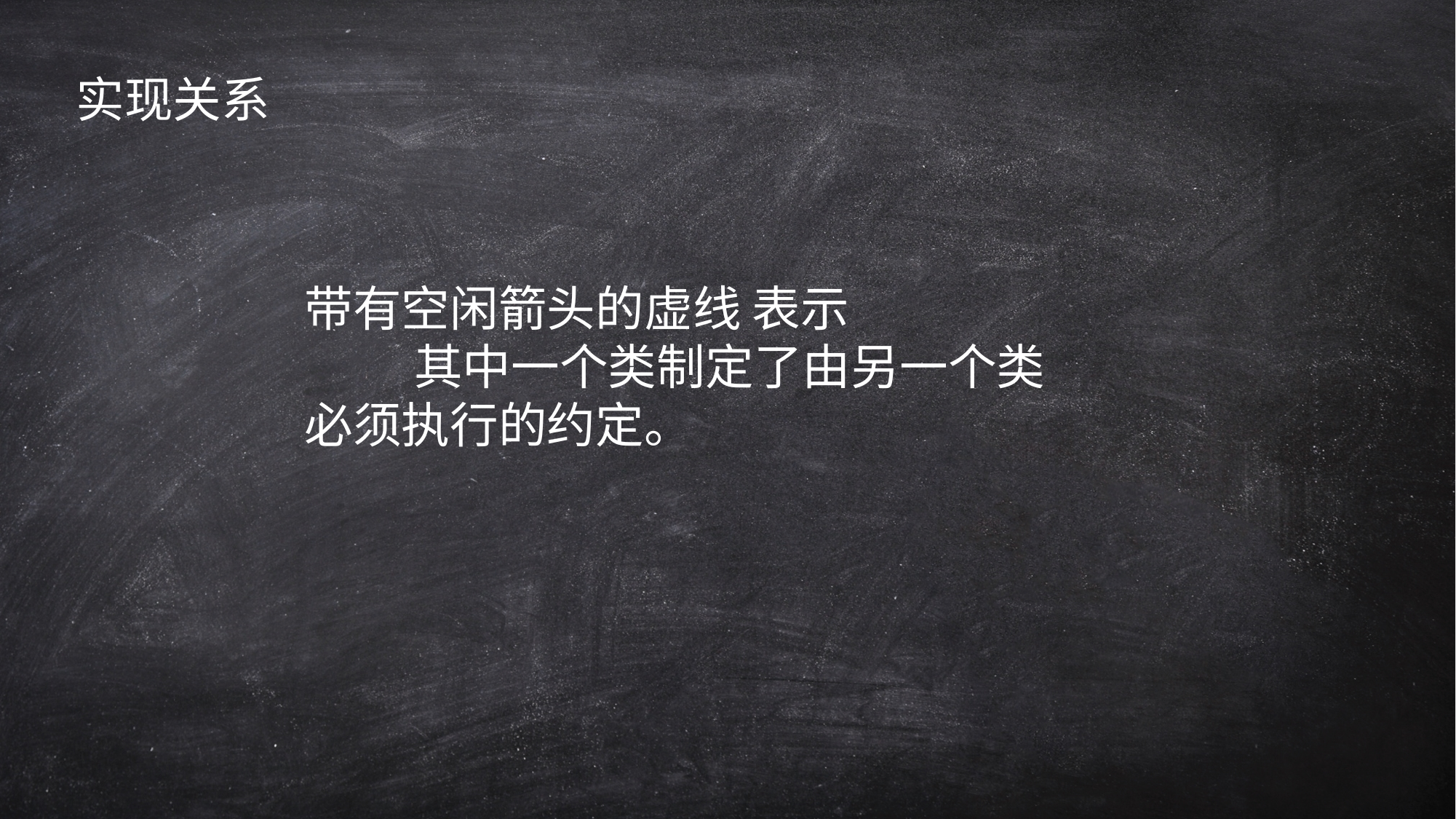

实现关系
带有空闲箭头的虚线 表示
         其中一个类制定了由另一个类必须执行的约定。